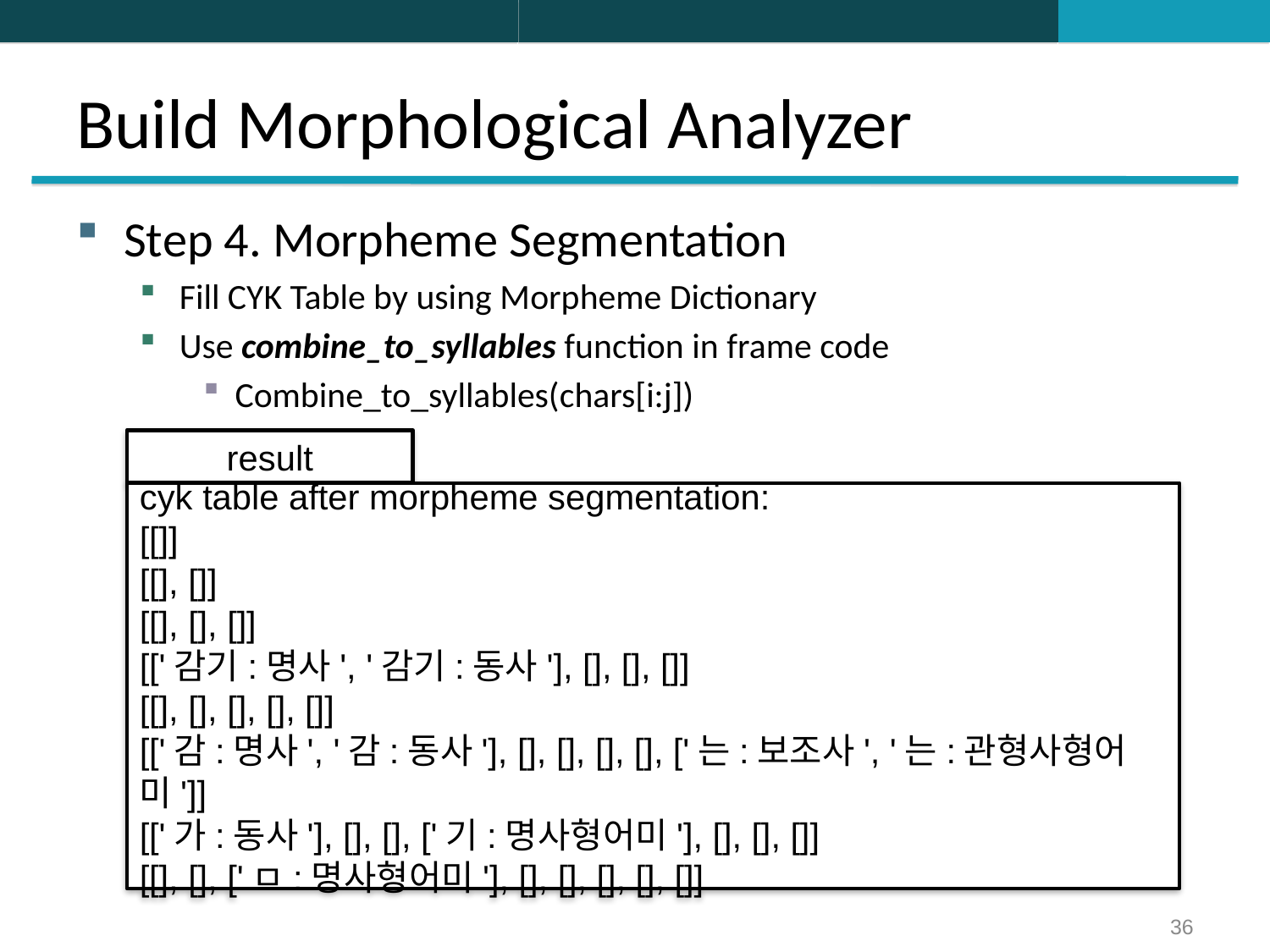

# Build Morphological Analyzer
Step 4. Morpheme Segmentation
Fill CYK Table by using Morpheme Dictionary
Use combine_to_syllables function in frame code
Combine_to_syllables(chars[i:j])

result
cyk table after morpheme segmentation:
[[]]
[[], []]
[[], [], []]
[['감기:명사', '감기:동사'], [], [], []]
[[], [], [], [], []]
[['감:명사', '감:동사'], [], [], [], [], ['는:보조사', '는:관형사형어미']]
[['가:동사'], [], [], ['기:명사형어미'], [], [], []]
[[], [], ['ㅁ:명사형어미'], [], [], [], [], []]
36